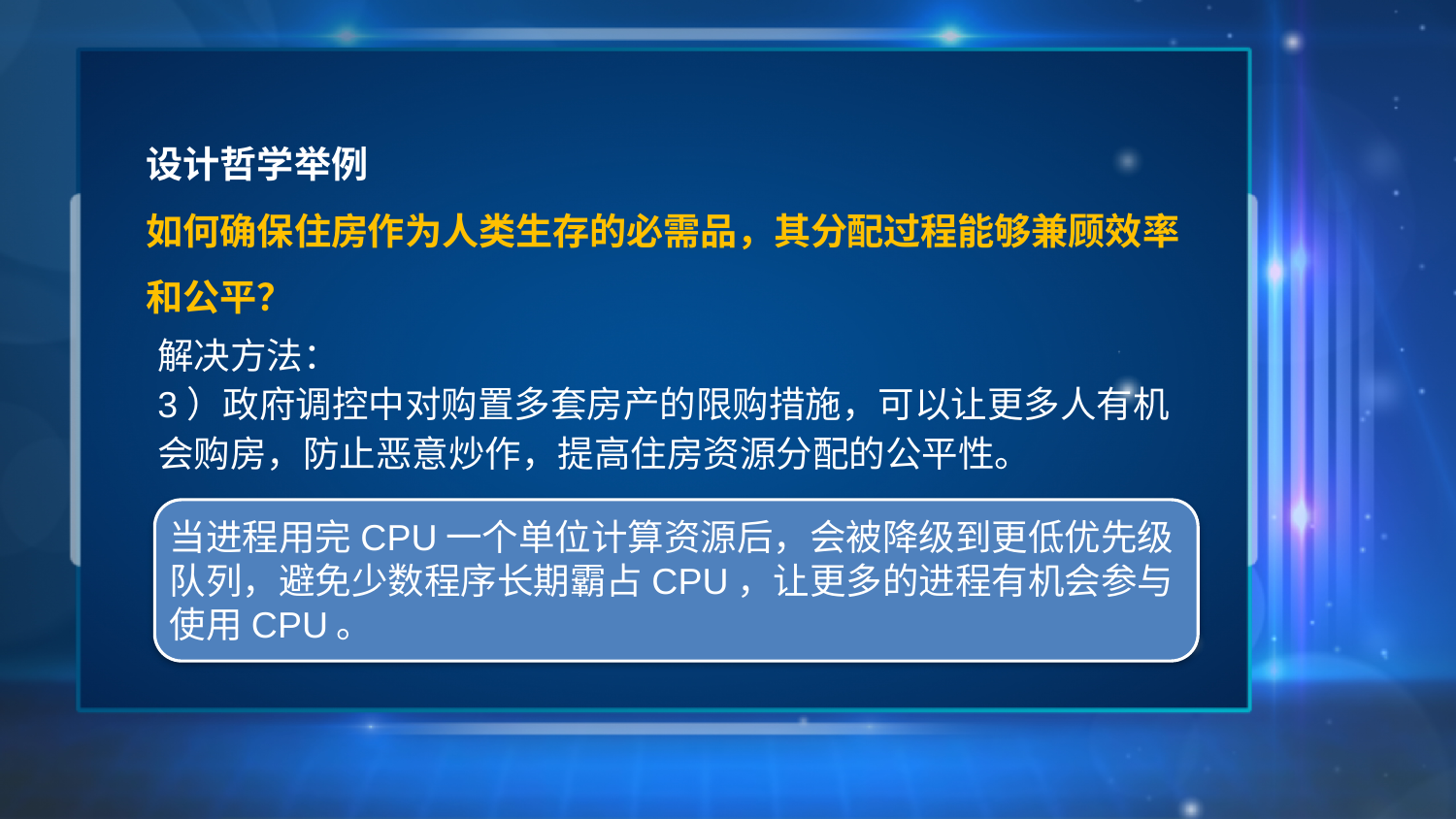

# 设计哲学举例 如何确保住房作为人类生存的必需品，其分配过程能够兼顾效率和公平？
解决方法：
3）政府调控中对购置多套房产的限购措施，可以让更多人有机会购房，防止恶意炒作，提高住房资源分配的公平性。

当进程用完CPU一个单位计算资源后，会被降级到更低优先级队列，避免少数程序长期霸占CPU，让更多的进程有机会参与使用CPU。